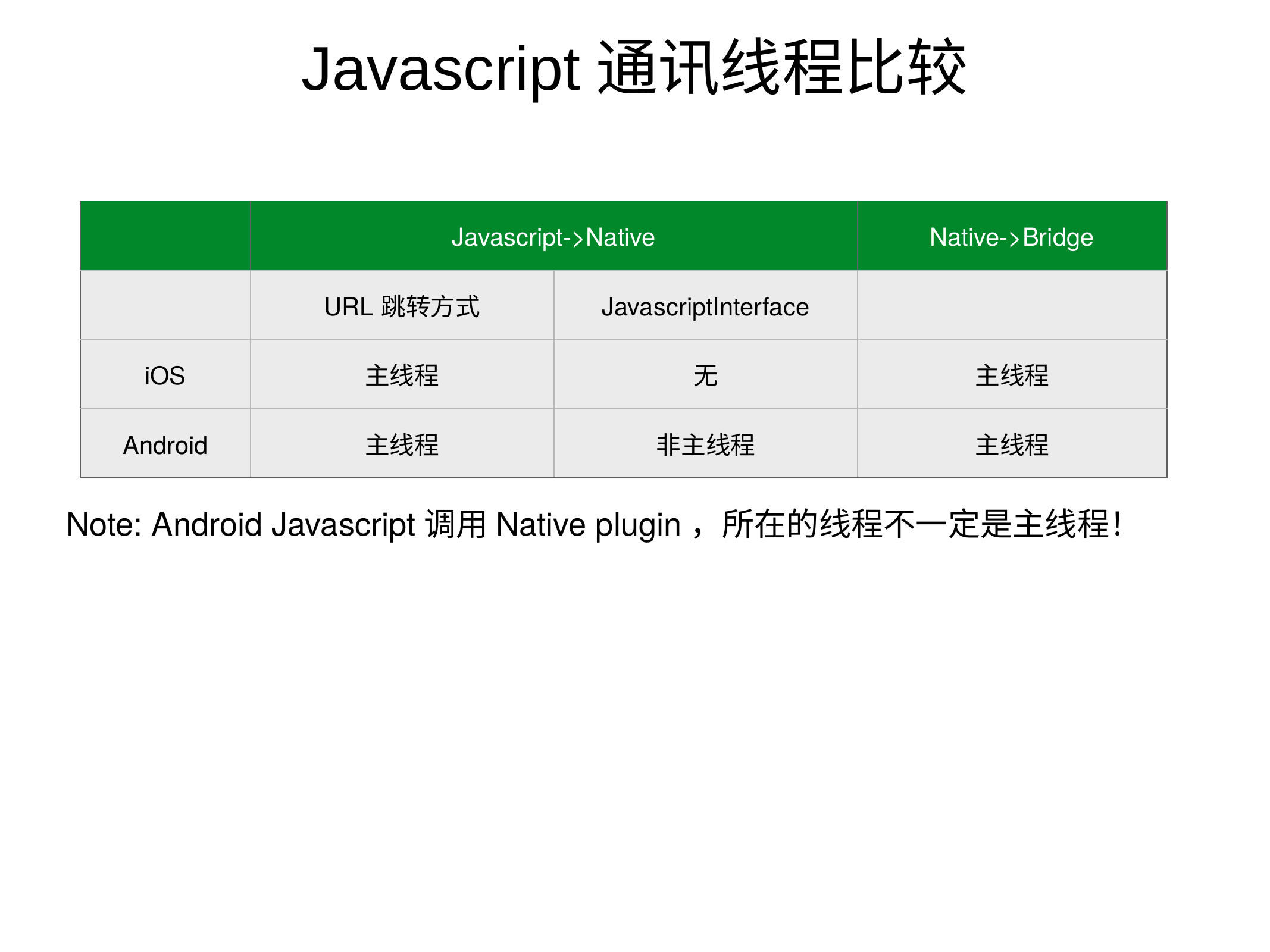

# Javascript通讯线程比较
|  | Javascript->Native |  | Native->Bridge |
| --- | --- | --- | --- |
|  | URL跳转方式 | JavascriptInterface |  |
| iOS | 主线程 | 无 | 主线程 |
| Android | 主线程 | 非主线程 | 主线程 |
Note: Android Javascript调用Native plugin，所在的线程不一定是主线程！